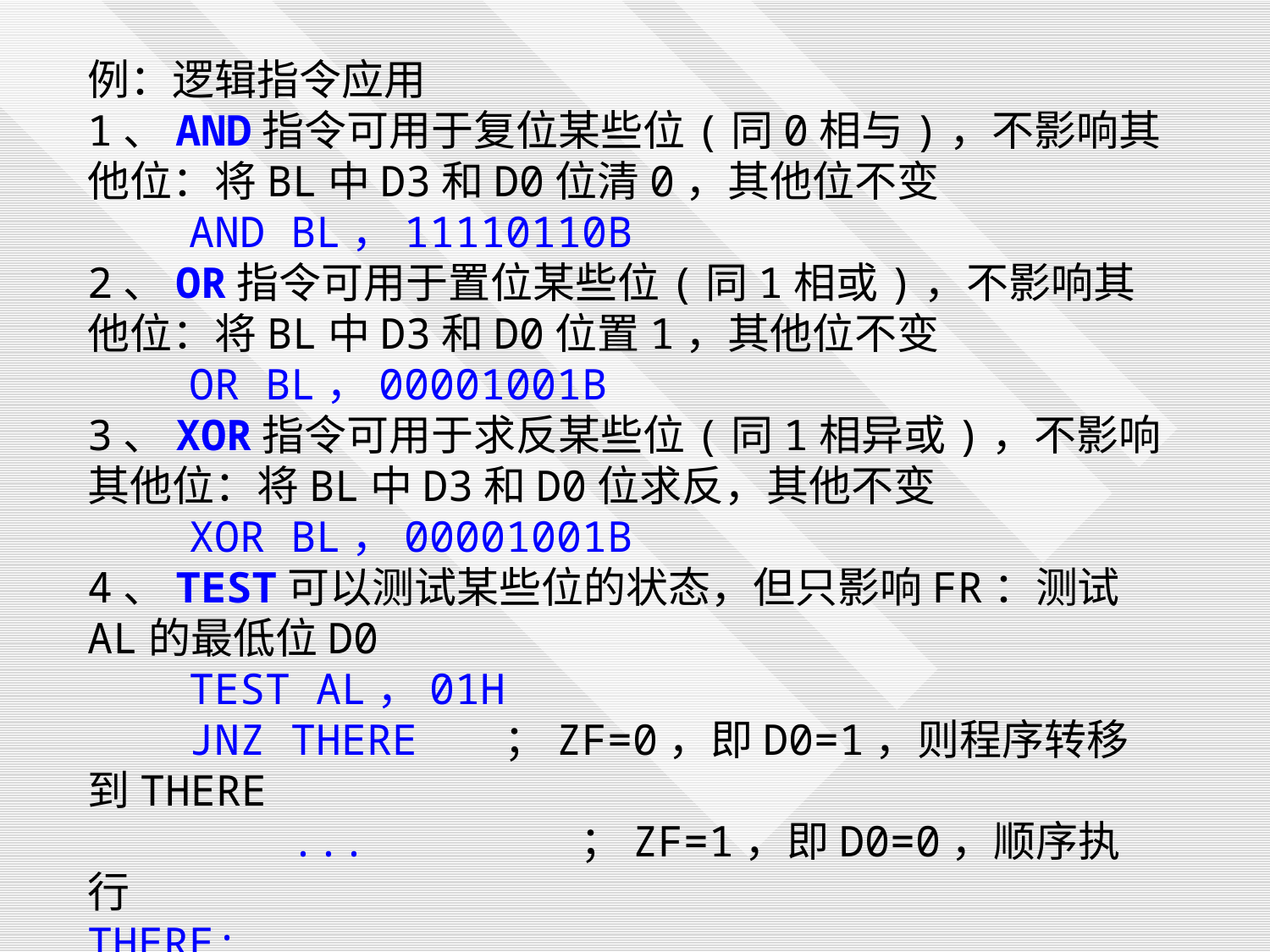

例：逻辑指令应用
1、AND指令可用于复位某些位(同0相与)，不影响其他位：将BL中D3和D0位清0，其他位不变
    AND BL，11110110B
2、OR指令可用于置位某些位(同1相或)，不影响其他位：将BL中D3和D0位置1，其他位不变
    OR BL，00001001B
3、XOR指令可用于求反某些位(同1相异或)，不影响其他位：将BL中D3和D0位求反，其他不变
    XOR BL，00001001B
4、TEST可以测试某些位的状态，但只影响FR：测试AL的最低位D0
    TEST AL，01H
    JNZ THERE   ；ZF=0，即D0=1，则程序转移到THERE
        ...	    ；ZF=1，即D0=0，顺序执行
THERE:  ...